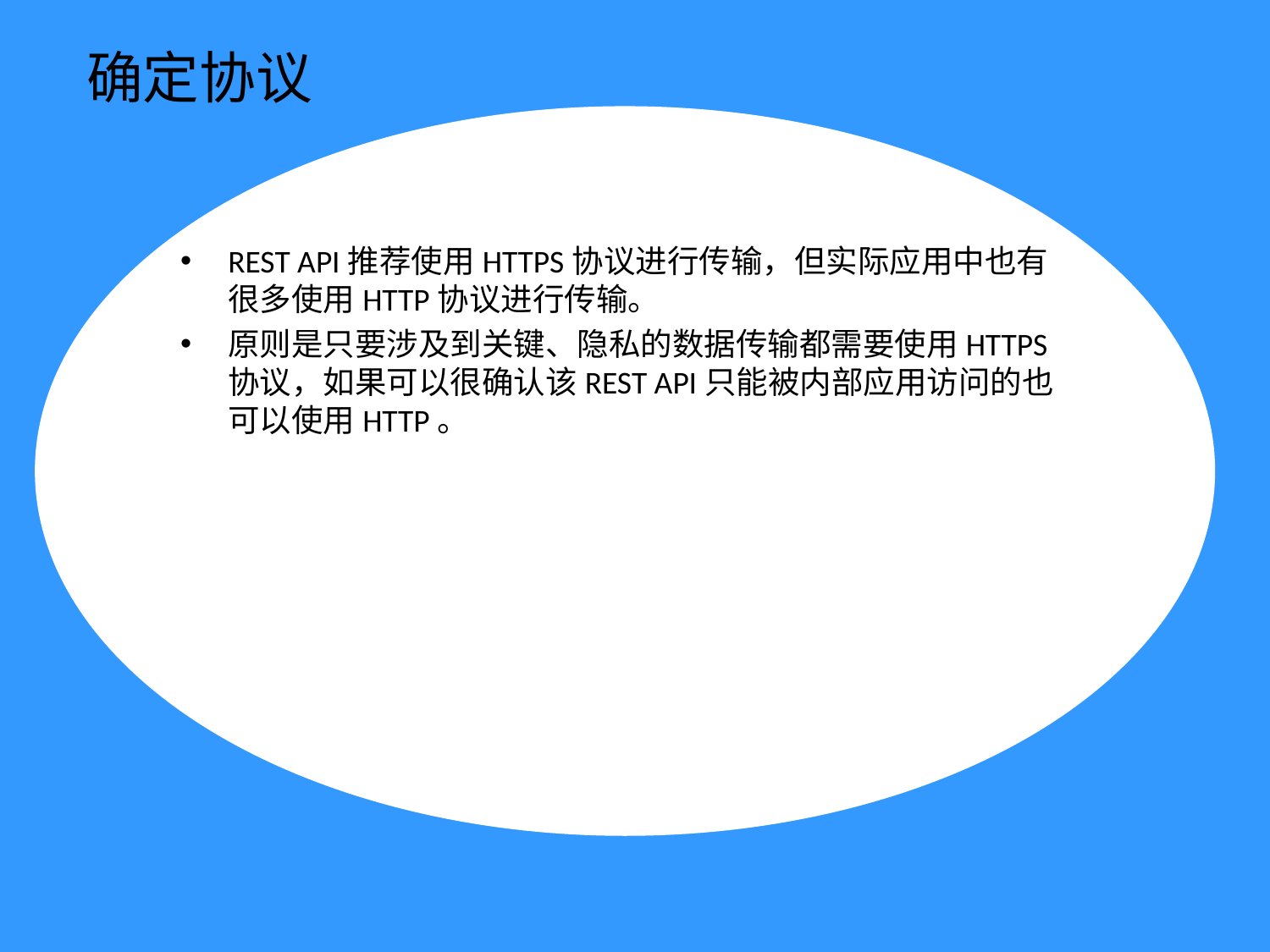

# 确定协议
REST API推荐使用HTTPS协议进行传输，但实际应用中也有很多使用HTTP协议进行传输。
原则是只要涉及到关键、隐私的数据传输都需要使用HTTPS协议，如果可以很确认该REST API只能被内部应用访问的也可以使用HTTP。